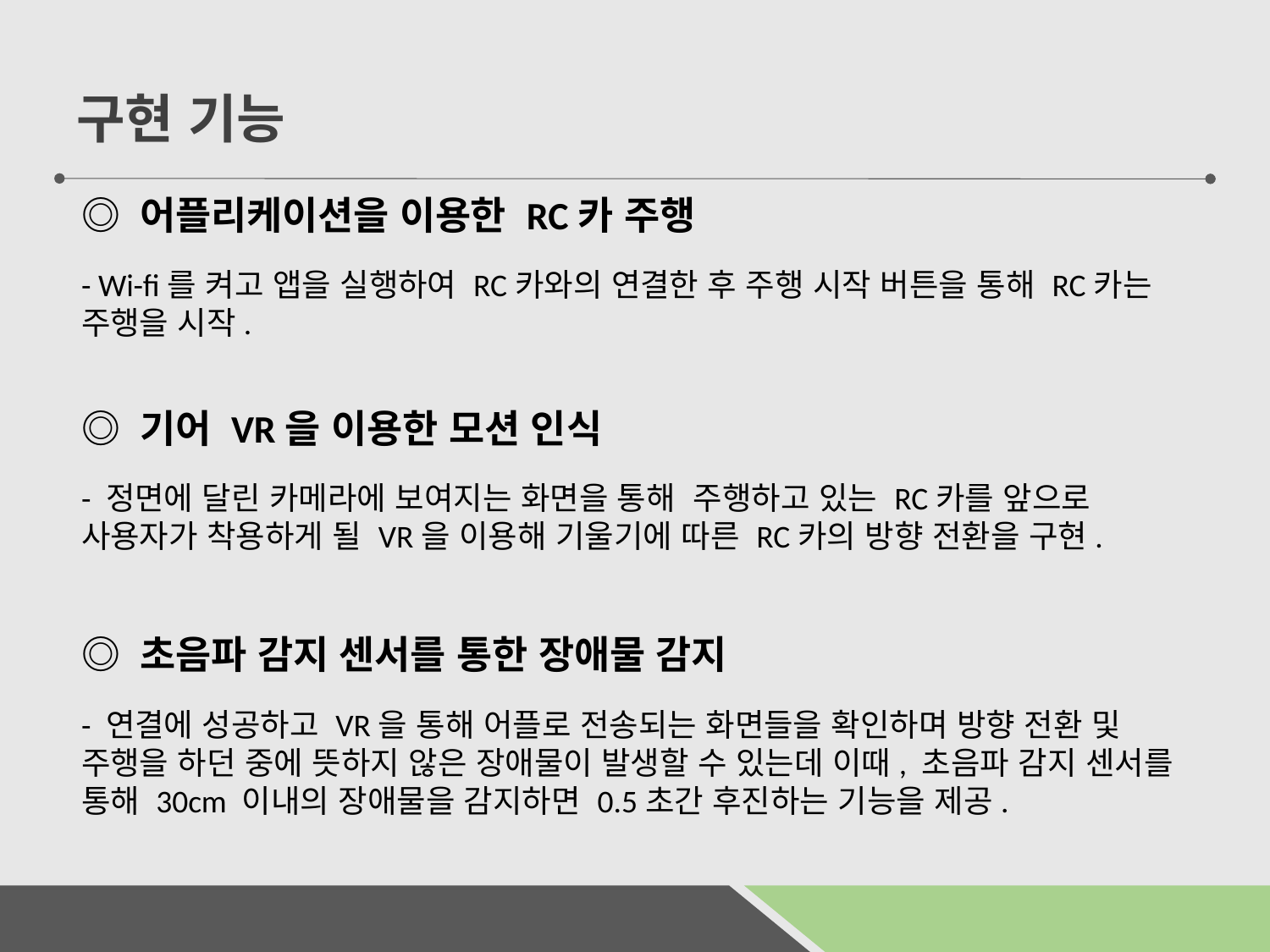

구현 기능
◎ 어플리케이션을 이용한 RC카 주행

- Wi-fi를 켜고 앱을 실행하여 RC카와의 연결한 후 주행 시작 버튼을 통해 RC카는 주행을 시작.

◎ 기어 VR을 이용한 모션 인식

- 정면에 달린 카메라에 보여지는 화면을 통해  주행하고 있는 RC카를 앞으로 사용자가 착용하게 될 VR을 이용해 기울기에 따른 RC카의 방향 전환을 구현.

◎ 초음파 감지 센서를 통한 장애물 감지

- 연결에 성공하고 VR을 통해 어플로 전송되는 화면들을 확인하며 방향 전환 및 주행을 하던 중에 뜻하지 않은 장애물이 발생할 수 있는데 이때, 초음파 감지 센서를 통해 30cm 이내의 장애물을 감지하면 0.5초간 후진하는 기능을 제공.